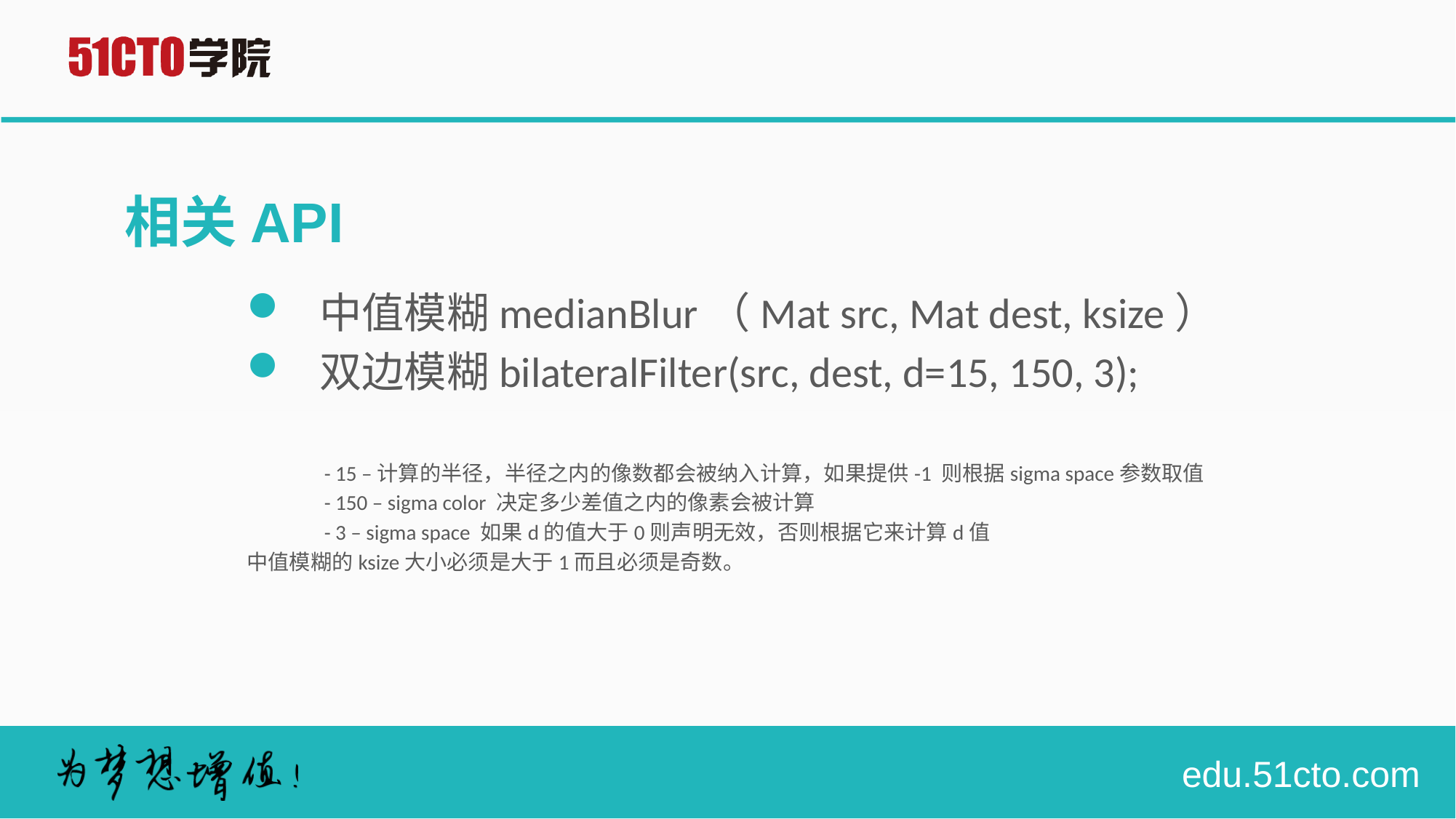

# 相关API
中值模糊medianBlur（Mat src, Mat dest, ksize）
双边模糊bilateralFilter(src, dest, d=15, 150, 3);

	 - 15 –计算的半径，半径之内的像数都会被纳入计算，如果提供-1 则根据sigma space参数取值
	 - 150 – sigma color 决定多少差值之内的像素会被计算
 	 - 3 – sigma space 如果d的值大于0则声明无效，否则根据它来计算d值
中值模糊的ksize大小必须是大于1而且必须是奇数。